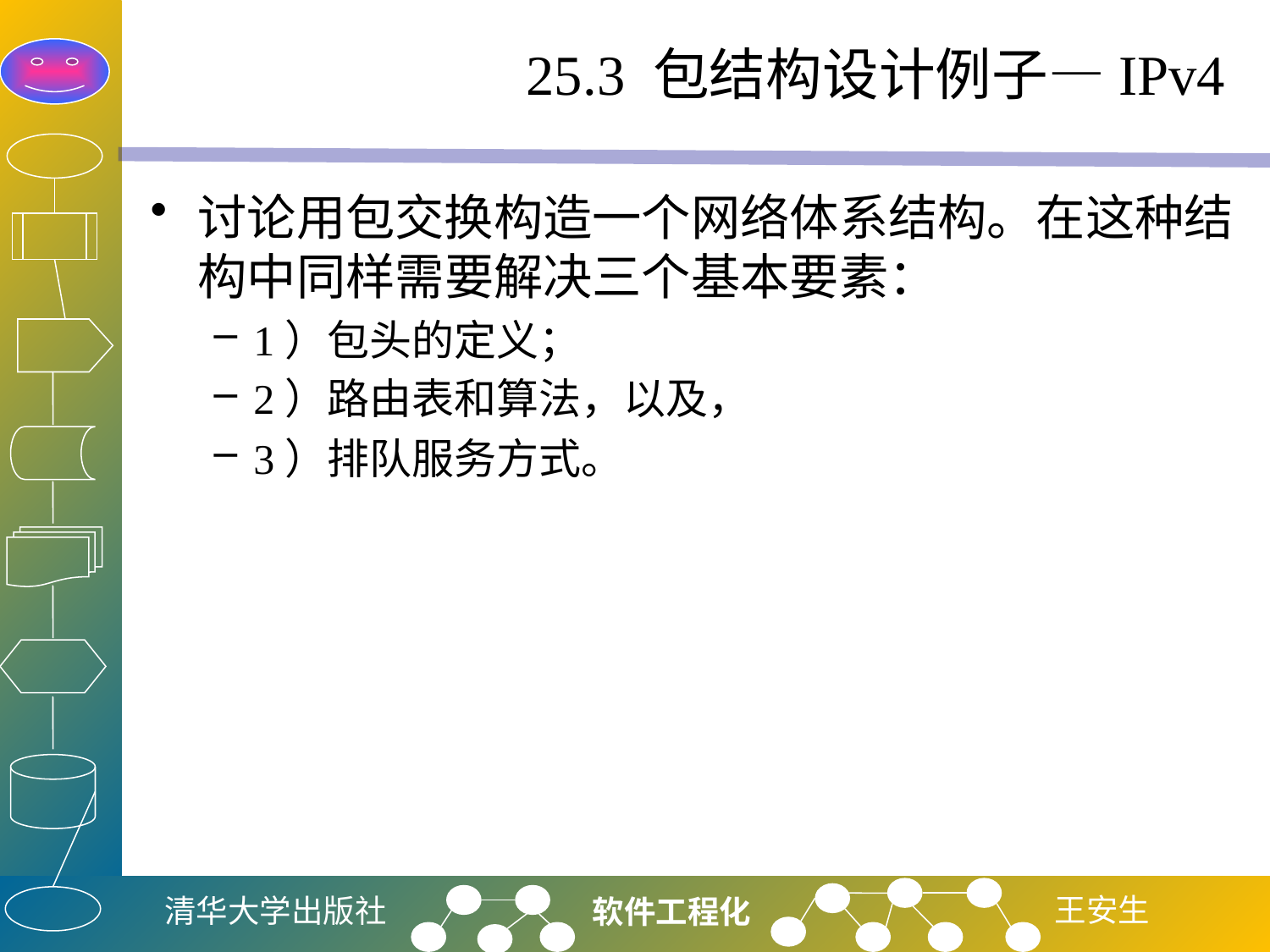

# 25.3 包结构设计例子—IPv4
讨论用包交换构造一个网络体系结构。在这种结构中同样需要解决三个基本要素：
1）包头的定义；
2）路由表和算法，以及，
3）排队服务方式。